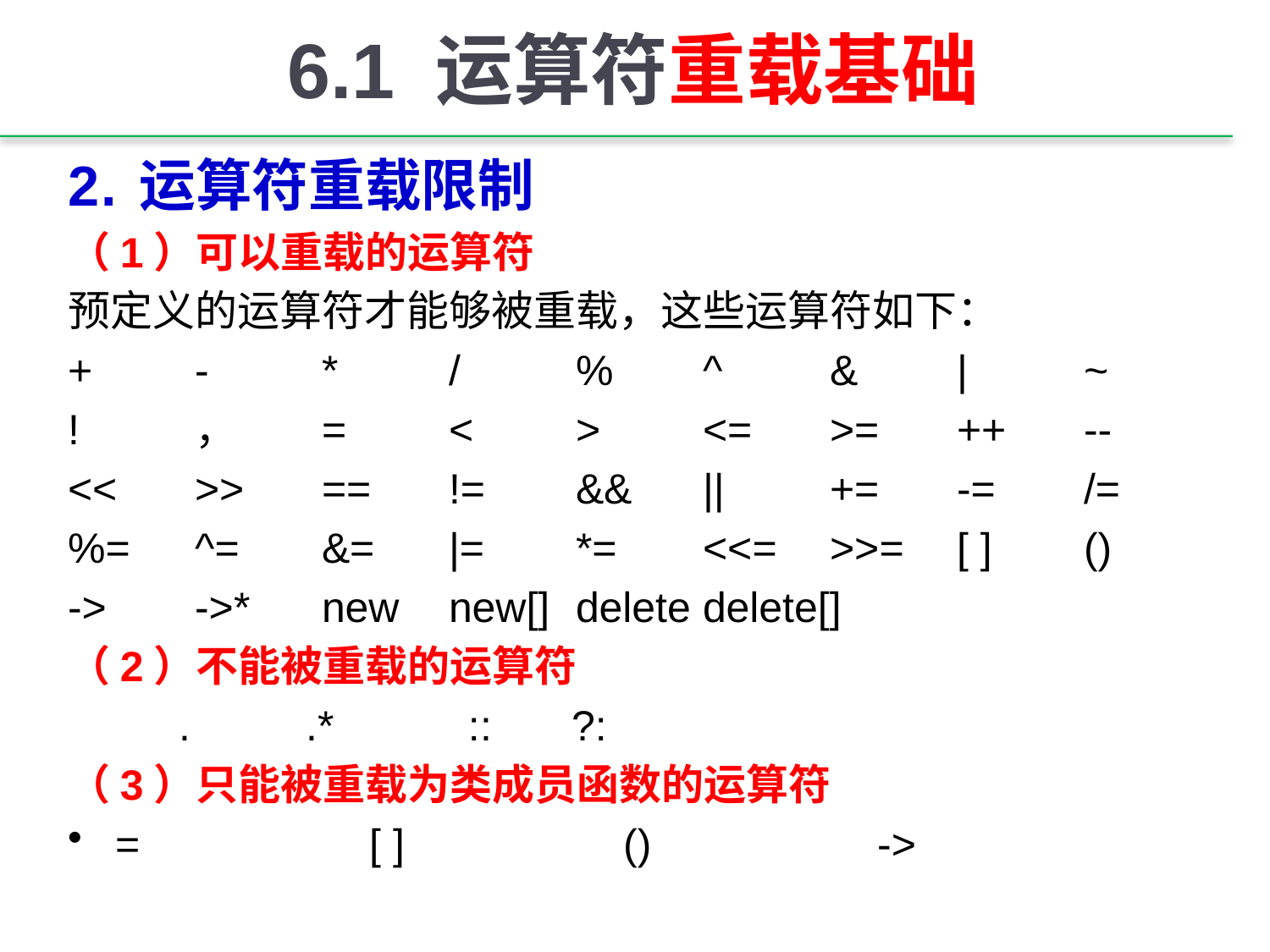

6.1 运算符重载基础
运算符重载限制
（1）可以重载的运算符
预定义的运算符才能够被重载，这些运算符如下：
+ 	-	*	/	%	^	&	|	~
! 	，	=	<	>	<=	>=	++	--
<<	>>	==	!=	&&	||	+=	-=	/=
%=	^=	&=	|=	*=	<<=	>>=	[ ]	()
->	->*	new	new[]	delete	delete[]
（2）不能被重载的运算符
.   	.*   	   ::  	 ?:
（3）只能被重载为类成员函数的运算符
=		[ ]		()		->